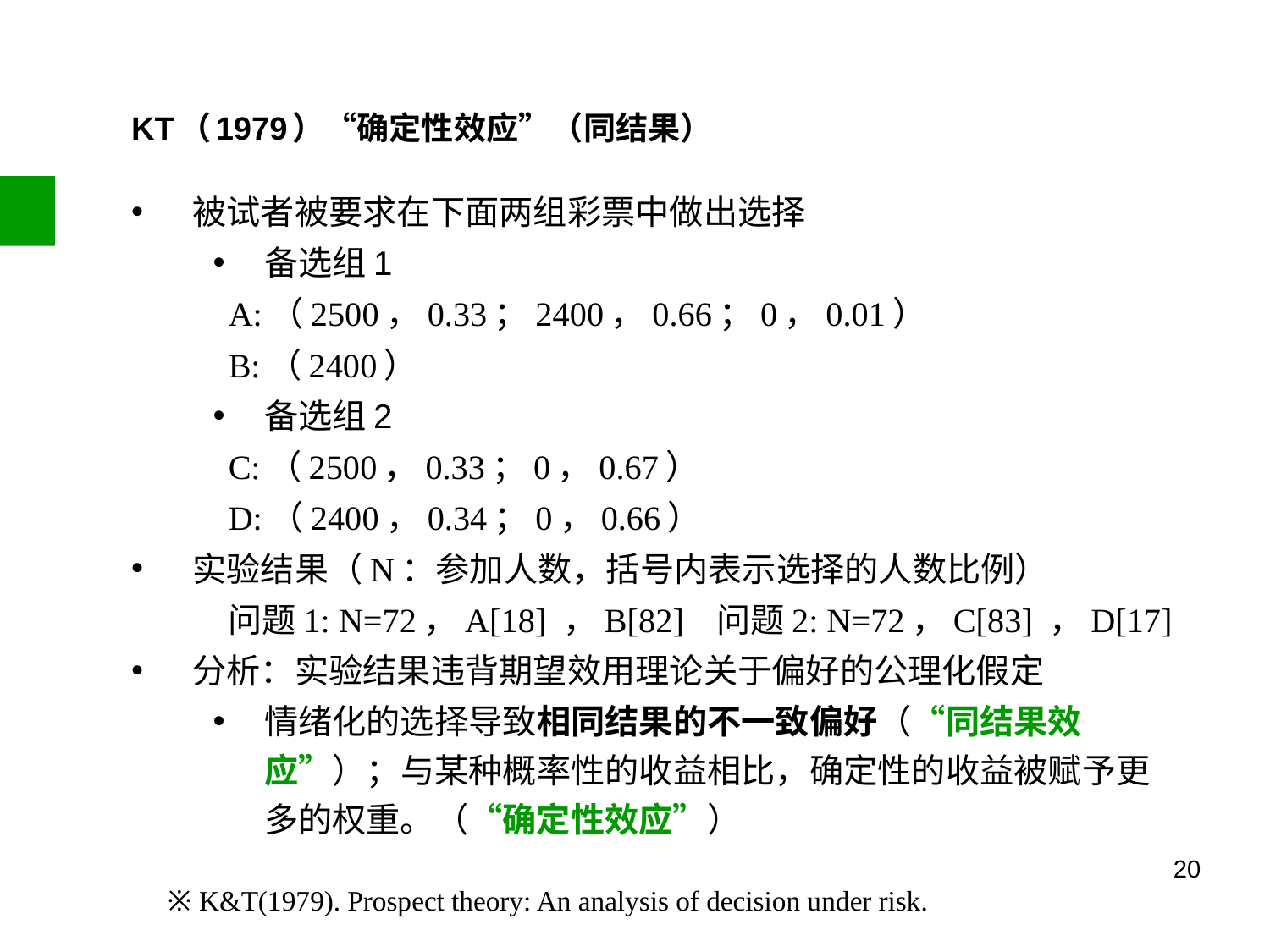

# KT（1979）“确定性效应”（同结果）
被试者被要求在下面两组彩票中做出选择
备选组1
A:（2500，0.33；2400，0.66；0，0.01）
B:（2400）
备选组2
C:（2500，0.33；0，0.67）
D:（2400，0.34；0，0.66）
实验结果（N：参加人数，括号内表示选择的人数比例）
问题1: N=72，A[18] ，B[82]   问题2: N=72，C[83] ，D[17]
分析：实验结果违背期望效用理论关于偏好的公理化假定
情绪化的选择导致相同结果的不一致偏好（“同结果效应”）；与某种概率性的收益相比，确定性的收益被赋予更多的权重。（“确定性效应”）

※ K&T(1979). Prospect theory: An analysis of decision under risk.